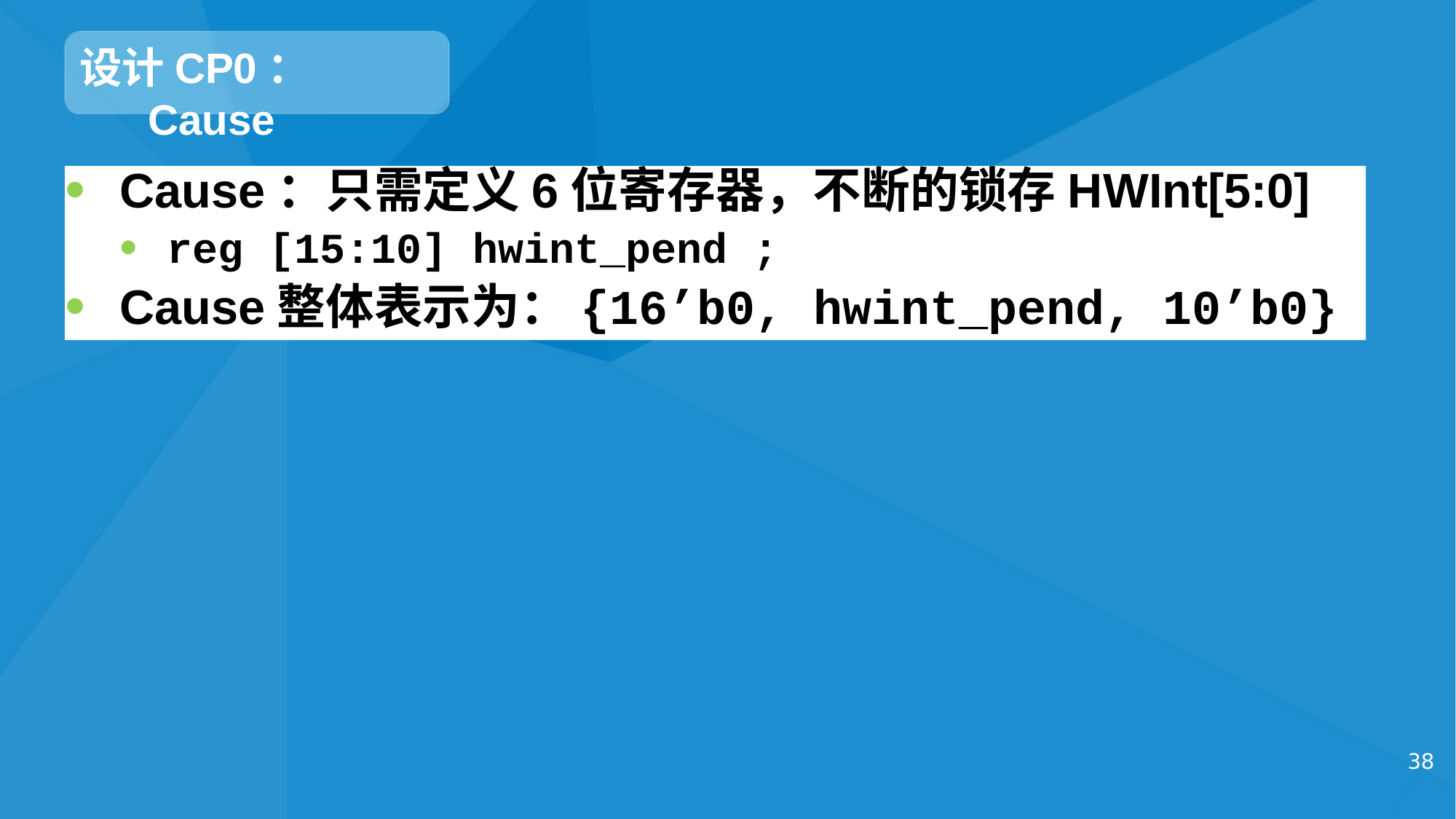

设计CP0：Cause
Cause：只需定义6位寄存器，不断的锁存HWInt[5:0]
reg [15:10] hwint_pend ;
Cause整体表示为：{16’b0, hwint_pend, 10’b0}
38